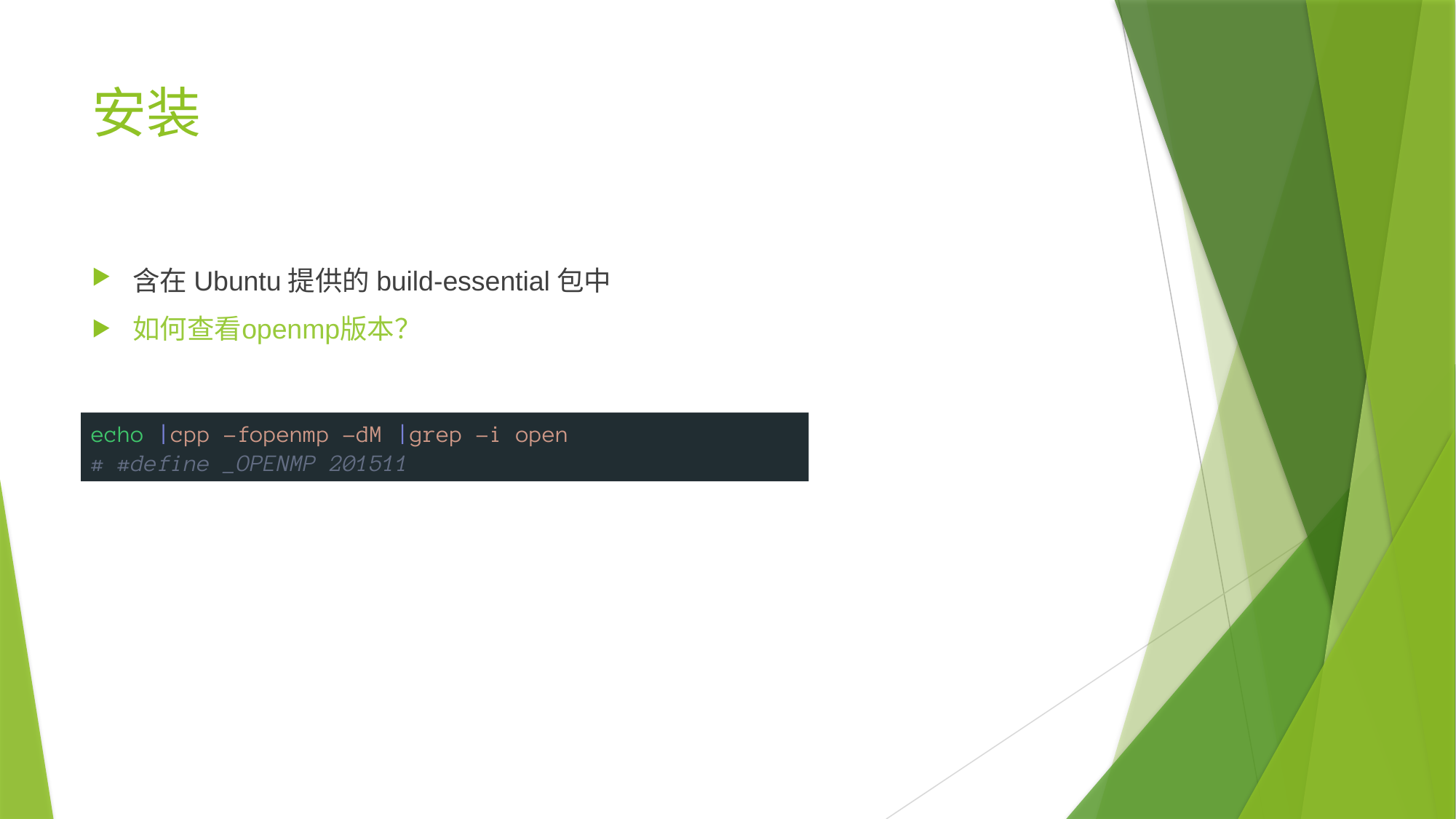

# 安装
含在Ubuntu提供的build-essential包中
如何查看openmp版本？
echo |cpp -fopenmp -dM |grep -i open
# #define _OPENMP 201511